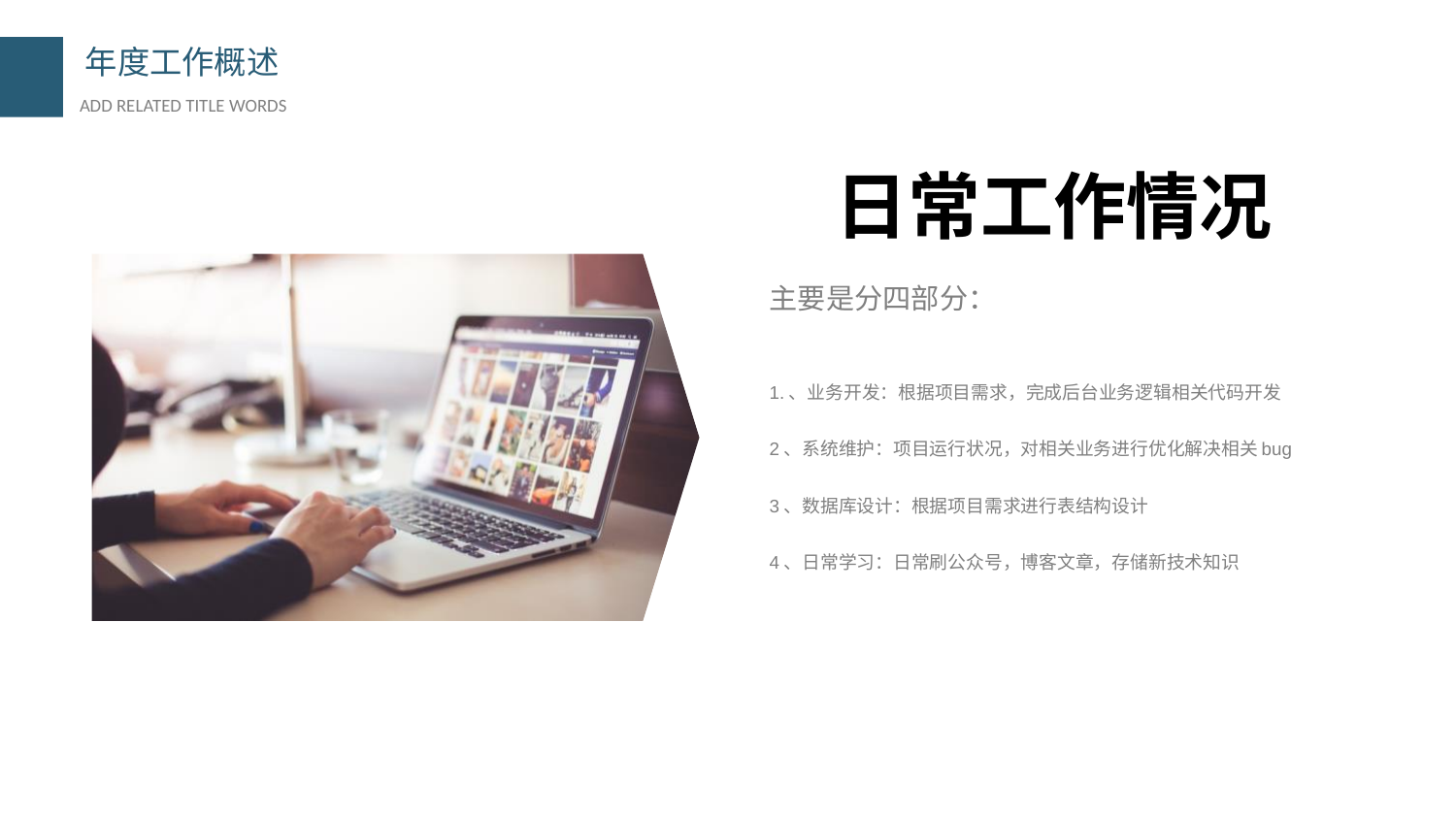

日常工作情况

主要是分四部分：
1.、业务开发：根据项目需求，完成后台业务逻辑相关代码开发

2、系统维护：项目运行状况，对相关业务进行优化解决相关bug

3、数据库设计：根据项目需求进行表结构设计

4、日常学习：日常刷公众号，博客文章，存储新技术知识